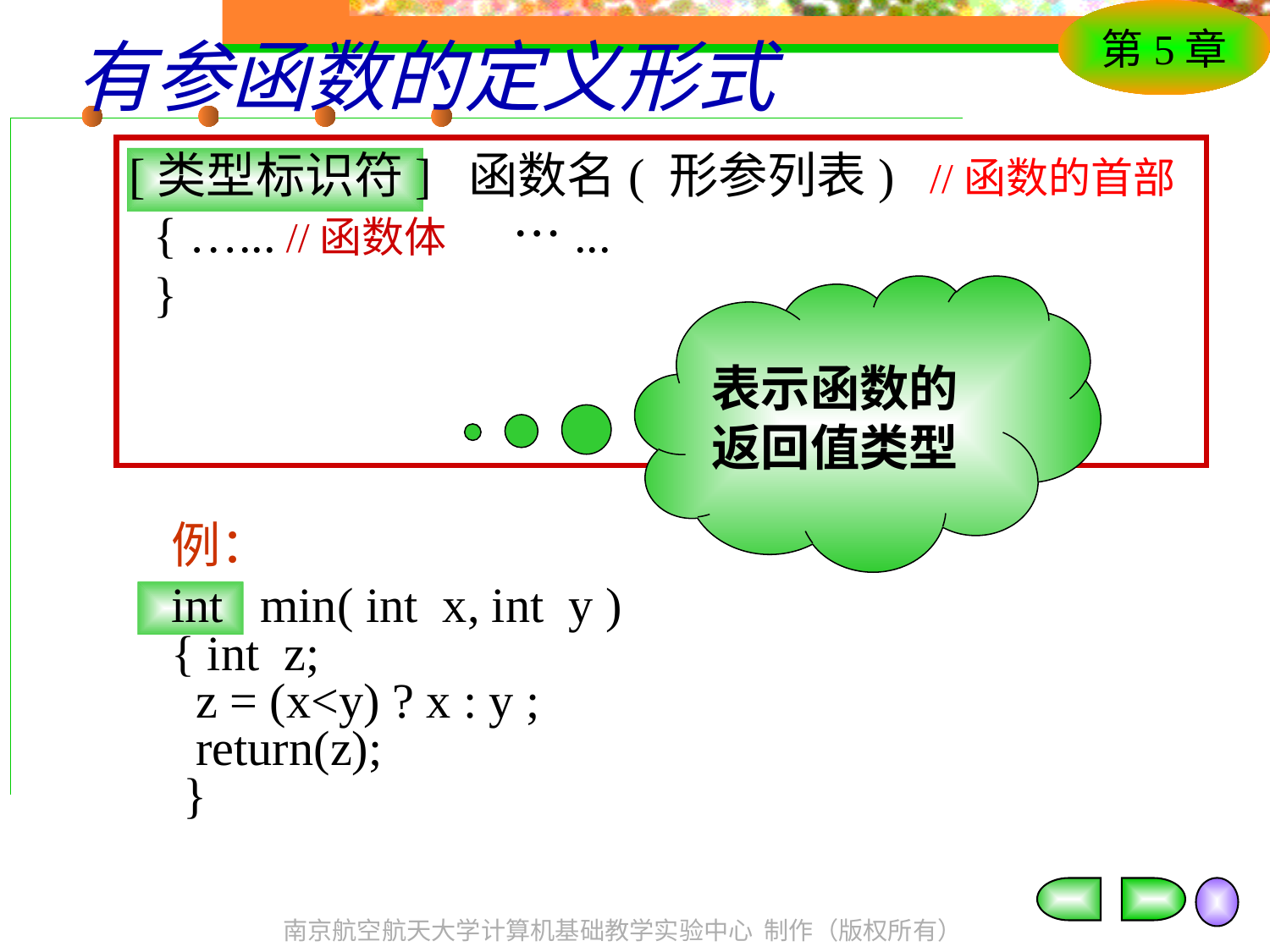

# 有参函数的定义形式
[类型标识符]  函数名( 形参列表)   //函数的首部
  { …... //函数体      …...
  }

表示函数的
返回值类型
例：
int   min( int  x, int  y )
{ int  z;
  z = (x<y) ? x : y ;
  return(z);
 }